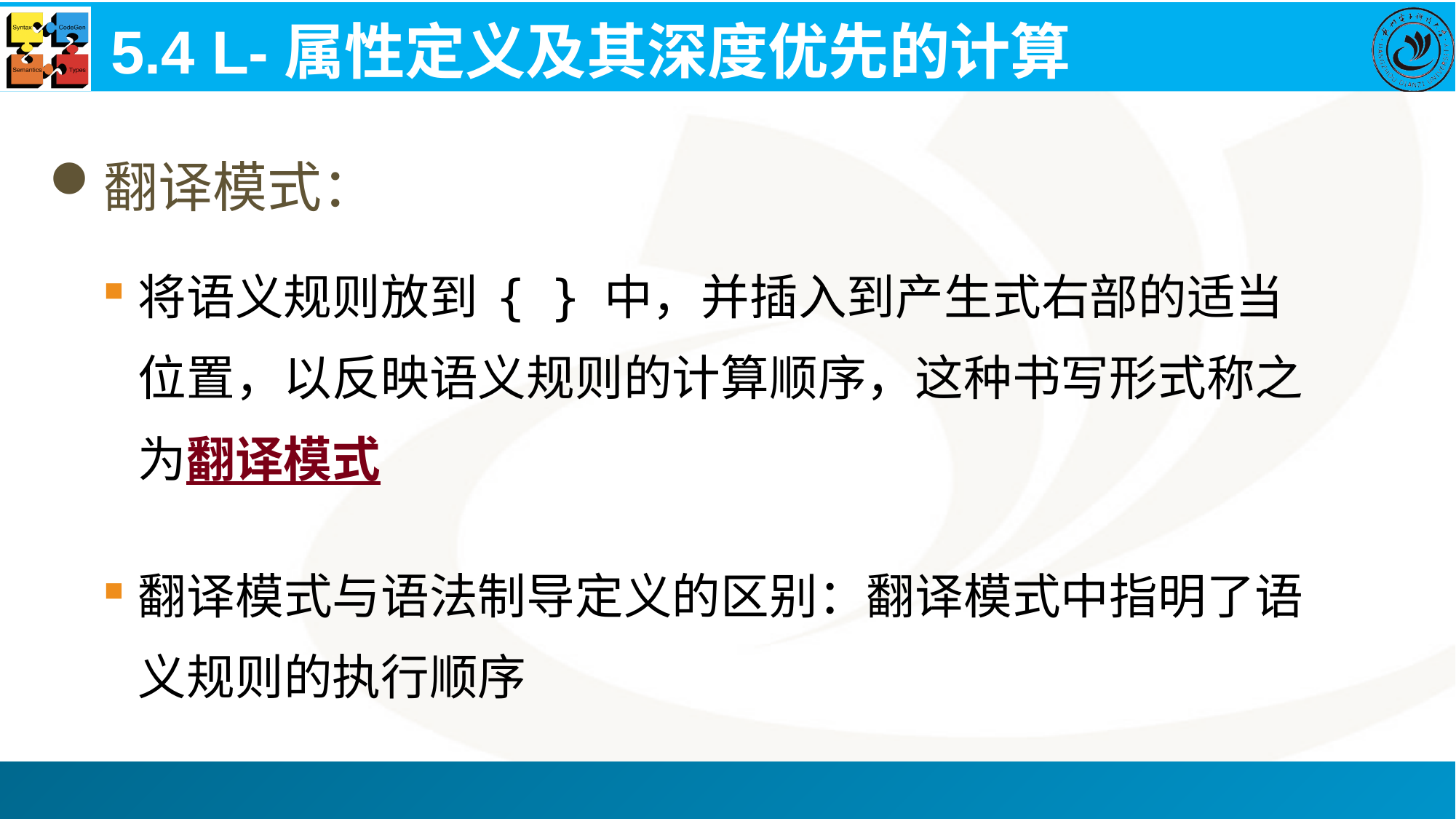

# 5.4 L-属性定义及其深度优先的计算
翻译模式：
将语义规则放到 {  } 中，并插入到产生式右部的适当位置，以反映语义规则的计算顺序，这种书写形式称之为翻译模式
翻译模式与语法制导定义的区别：翻译模式中指明了语义规则的执行顺序
40